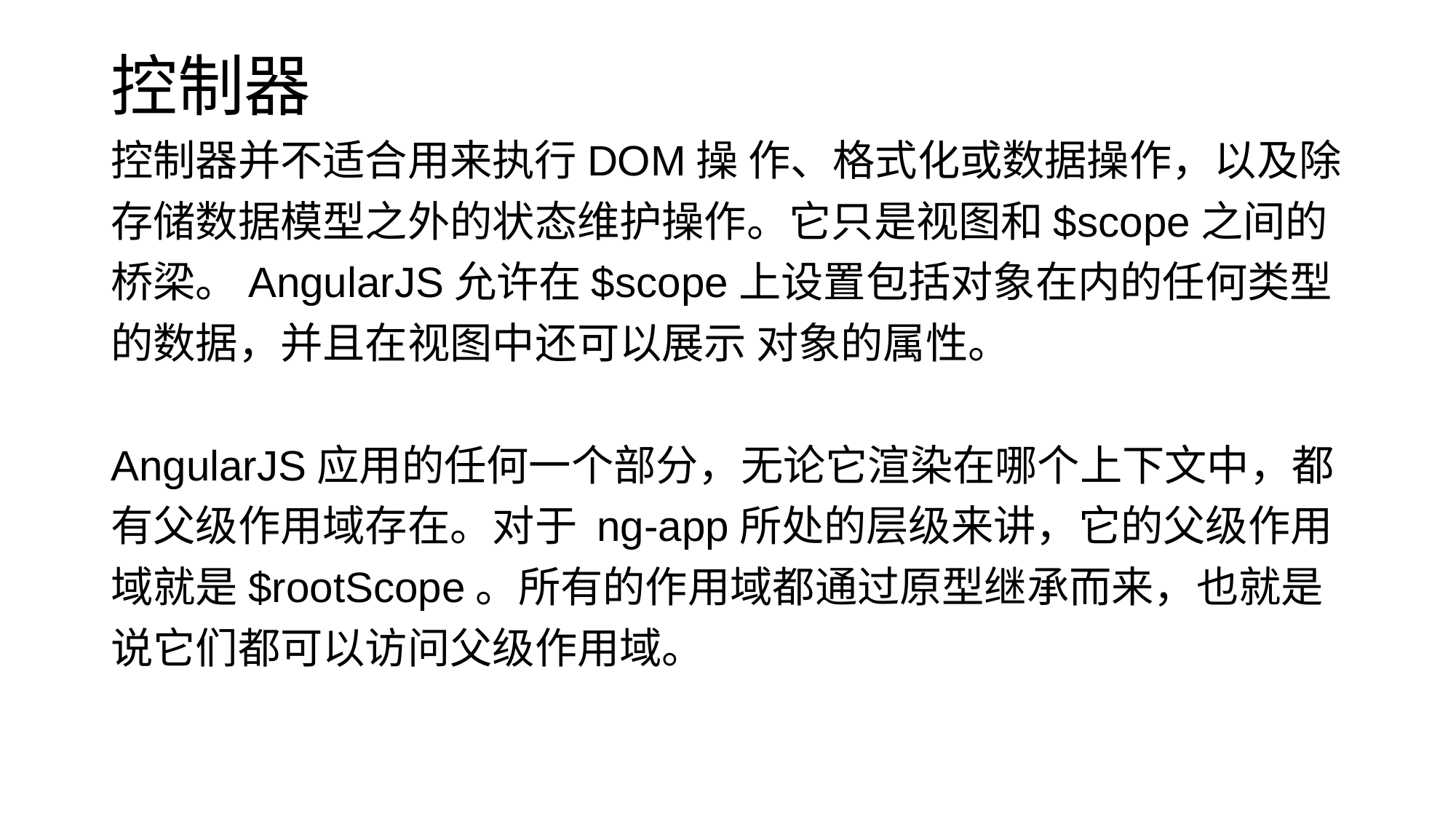

# 控制器
控制器并不适合用来执行DOM操 作、格式化或数据操作，以及除
存储数据模型之外的状态维护操作。它只是视图和$scope之间的
桥梁。AngularJS允许在$scope上设置包括对象在内的任何类型
的数据，并且在视图中还可以展示 对象的属性。

AngularJS应用的任何一个部分，无论它渲染在哪个上下文中，都
有父级作用域存在。对于 ng-app所处的层级来讲，它的父级作用
域就是$rootScope。所有的作用域都通过原型继承而来，也就是
说它们都可以访问父级作用域。